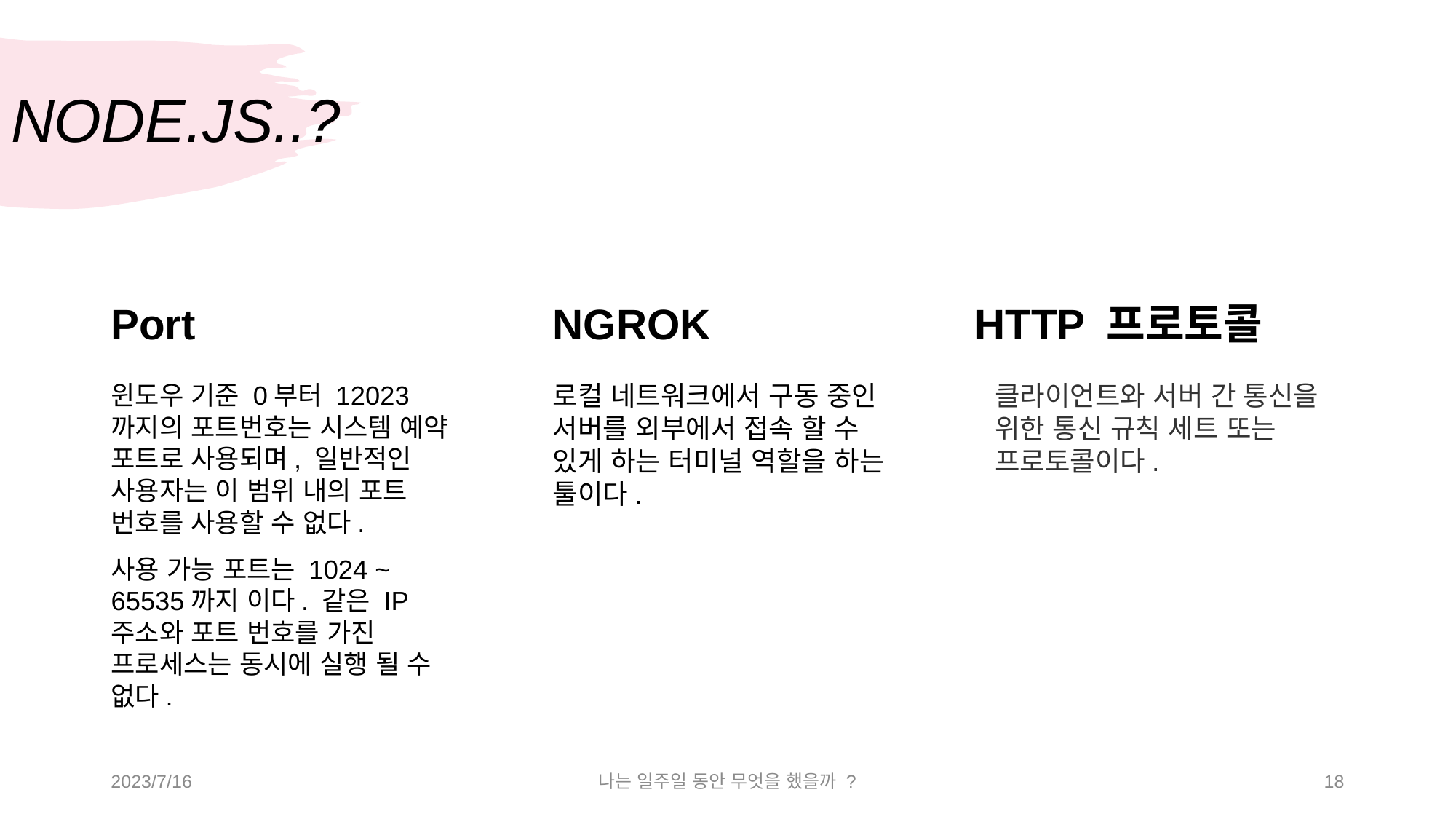

# NODE.JS..?
Port
NGROK
HTTP 프로토콜
윈도우 기준 0부터 12023까지의 포트번호는 시스템 예약 포트로 사용되며, 일반적인 사용자는 이 범위 내의 포트 번호를 사용할 수 없다.
사용 가능 포트는 1024 ~ 65535까지 이다. 같은 IP주소와 포트 번호를 가진 프로세스는 동시에 실행 될 수 없다.

로컬 네트워크에서 구동 중인 서버를 외부에서 접속 할 수 있게 하는 터미널 역할을 하는 툴이다.
클라이언트와 서버 간 통신을 위한 통신 규칙 세트 또는 프로토콜이다.
2023/7/16
나는 일주일 동안 무엇을 했을까 ?
18